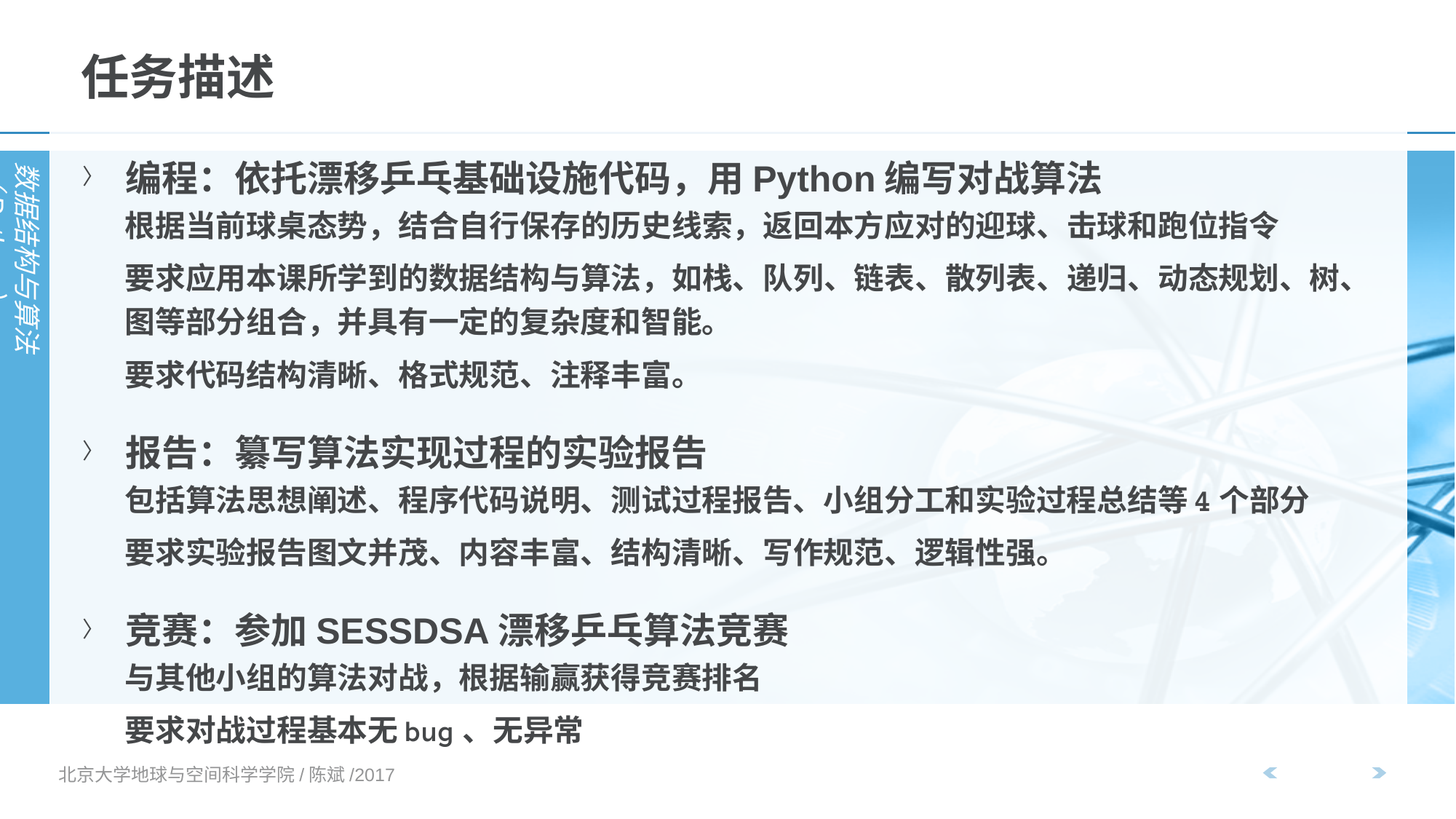

任务描述
编程：依托漂移乒乓基础设施代码，用Python编写对战算法
根据当前球桌态势，结合自行保存的历史线索，返回本方应对的迎球、击球和跑位指令
要求应用本课所学到的数据结构与算法，如栈、队列、链表、散列表、递归、动态规划、树、图等部分组合，并具有一定的复杂度和智能。
要求代码结构清晰、格式规范、注释丰富。
报告：纂写算法实现过程的实验报告
包括算法思想阐述、程序代码说明、测试过程报告、小组分工和实验过程总结等4个部分
要求实验报告图文并茂、内容丰富、结构清晰、写作规范、逻辑性强。
竞赛：参加SESSDSA漂移乒乓算法竞赛
与其他小组的算法对战，根据输赢获得竞赛排名
要求对战过程基本无bug、无异常